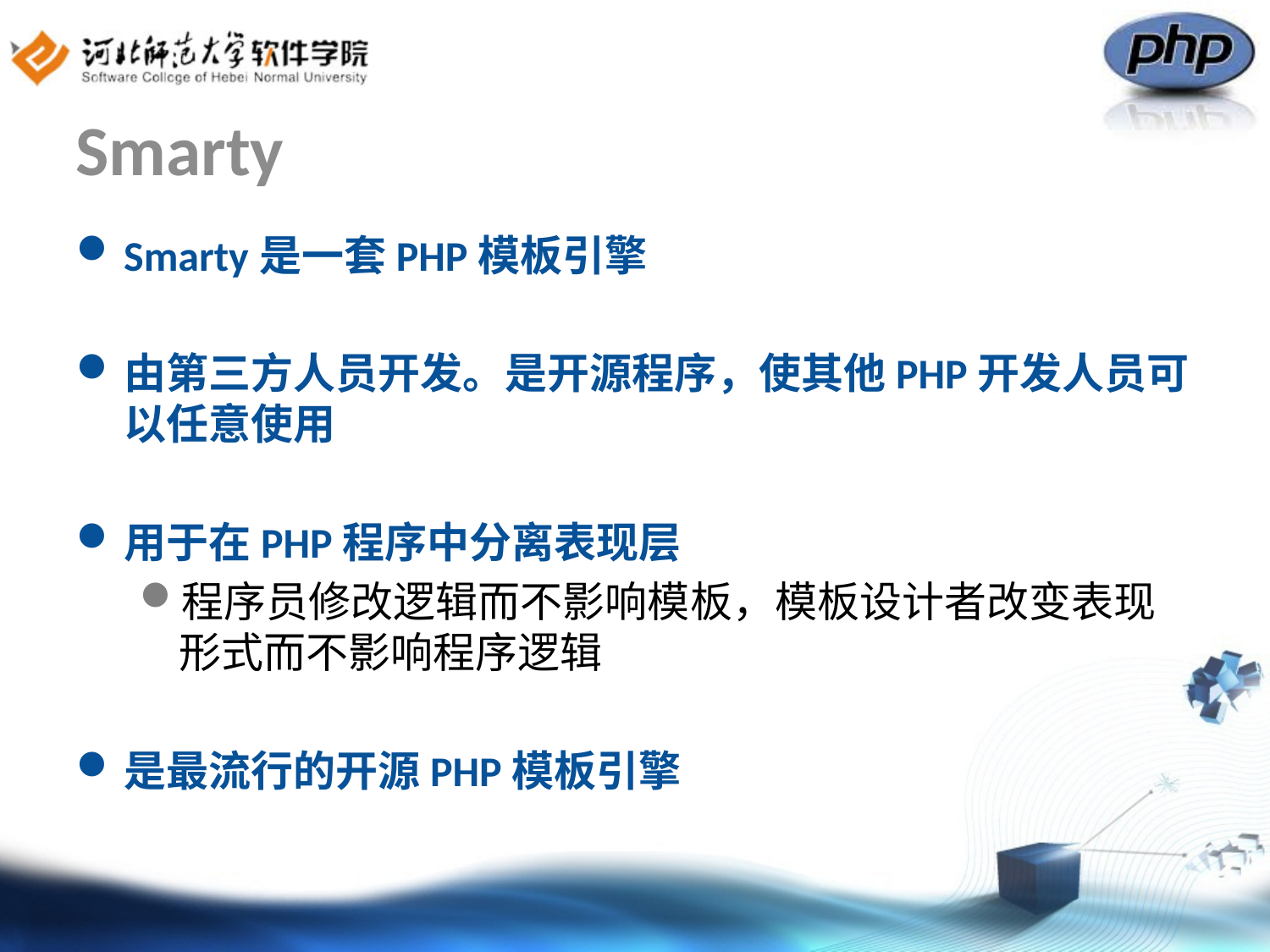

# Smarty
Smarty是一套PHP模板引擎

由第三方人员开发。是开源程序，使其他PHP开发人员可以任意使用

用于在PHP程序中分离表现层
程序员修改逻辑而不影响模板，模板设计者改变表现形式而不影响程序逻辑

是最流行的开源PHP模板引擎